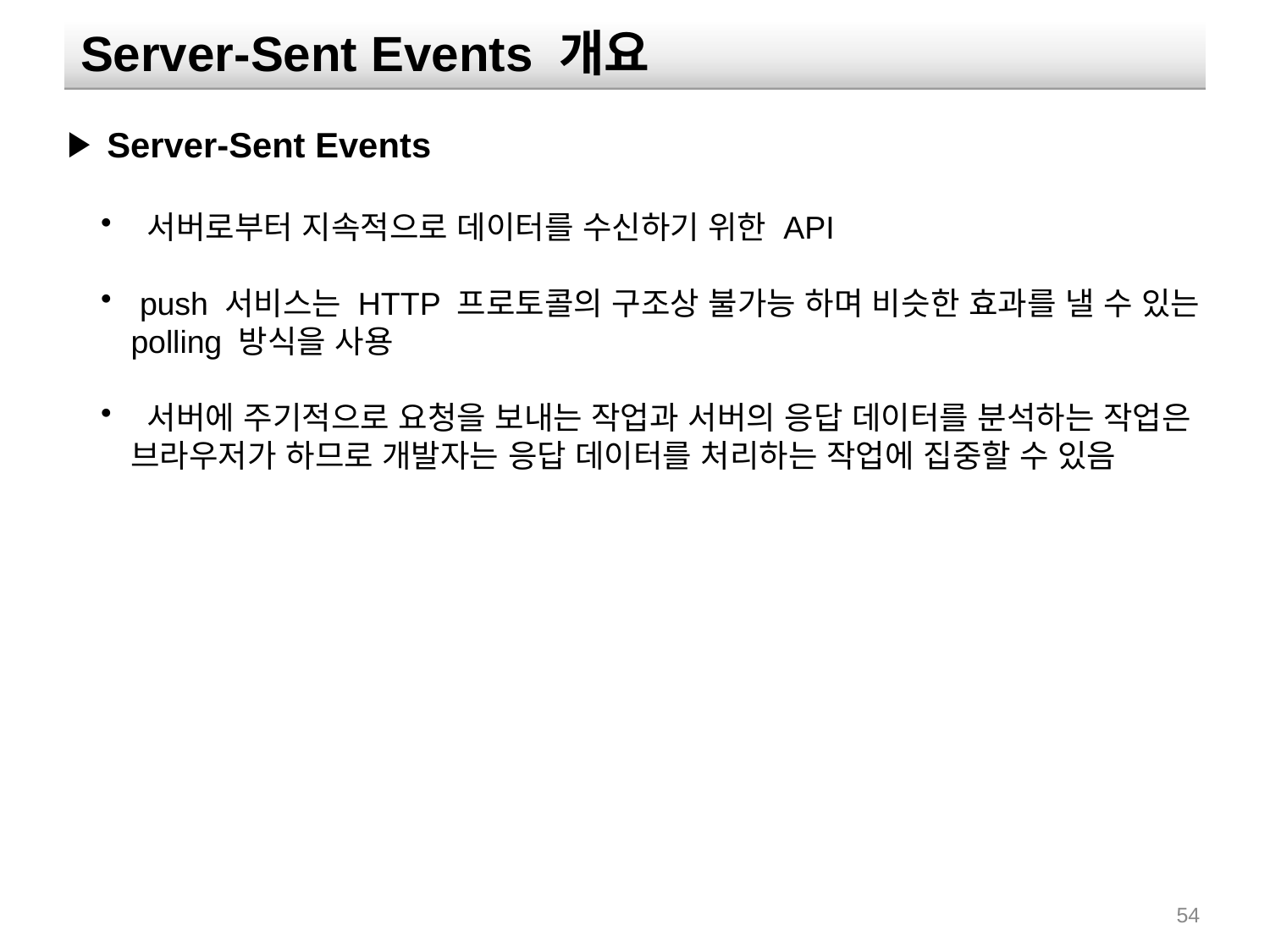

Server-Sent Events 개요
 Server-Sent Events

 서버로부터 지속적으로 데이터를 수신하기 위한 API

 push 서비스는 HTTP 프로토콜의 구조상 불가능 하며 비슷한 효과를 낼 수 있는 polling 방식을 사용

 서버에 주기적으로 요청을 보내는 작업과 서버의 응답 데이터를 분석하는 작업은 브라우저가 하므로 개발자는 응답 데이터를 처리하는 작업에 집중할 수 있음
54